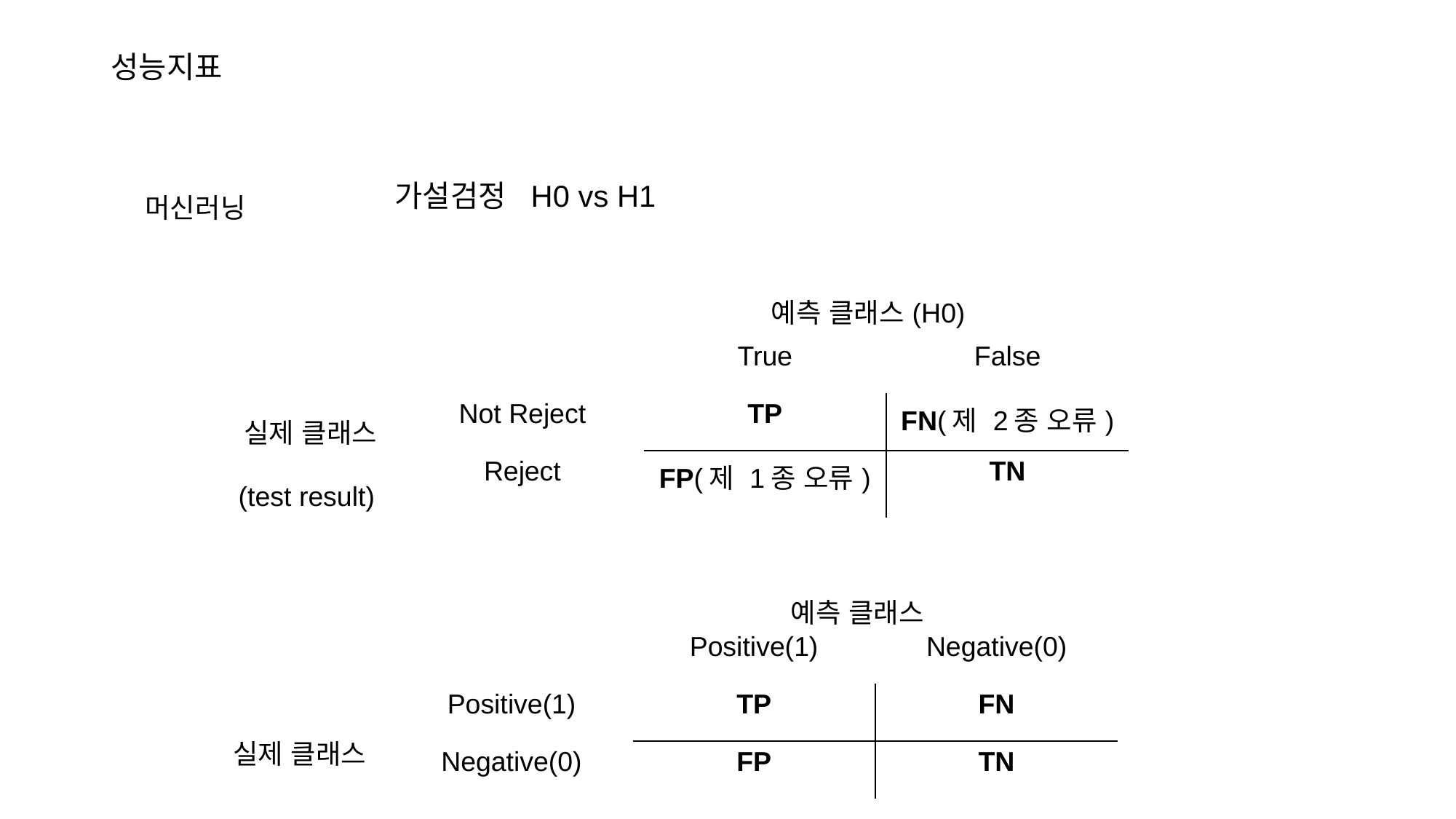

# 성능지표
가설검정  H0 vs H1
머신러닝
|  | 예측 클래스(H0) |  |  |
| --- | --- | --- | --- |
| 실제 클래스 (test result) |  | True | False |
|  | Not Reject | TP | FN(제 2종 오류) |
|  | Reject | FP(제 1종 오류) | TN |
|  | 예측 클래스 |  |  |
| --- | --- | --- | --- |
| 실제 클래스 |  | Positive(1) | Negative(0) |
|  | Positive(1) | TP | FN |
|  | Negative(0) | FP | TN |